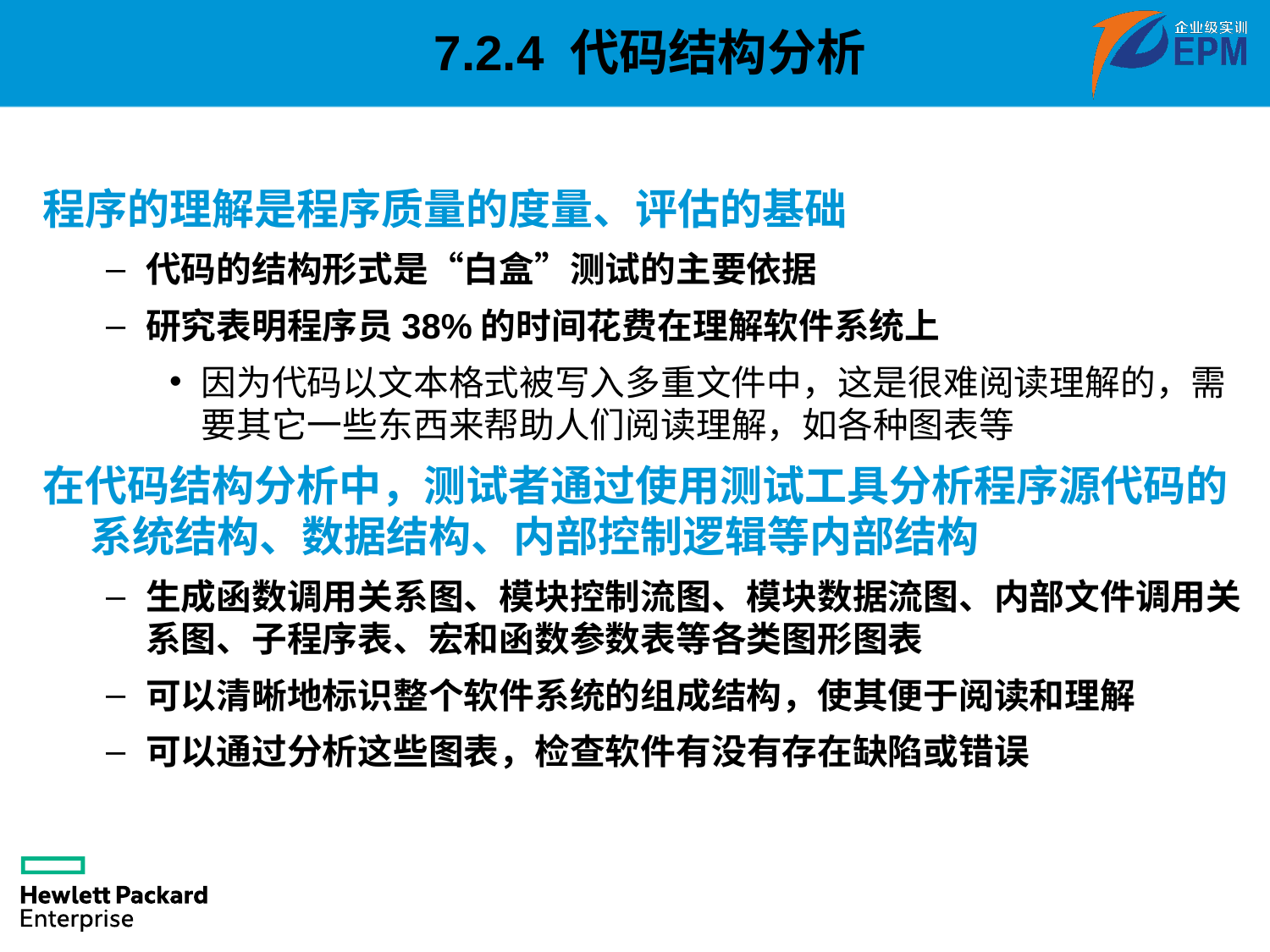

7.2.4 代码结构分析
程序的理解是程序质量的度量、评估的基础
代码的结构形式是“白盒”测试的主要依据
研究表明程序员38%的时间花费在理解软件系统上
因为代码以文本格式被写入多重文件中，这是很难阅读理解的，需要其它一些东西来帮助人们阅读理解，如各种图表等
在代码结构分析中，测试者通过使用测试工具分析程序源代码的系统结构、数据结构、内部控制逻辑等内部结构
生成函数调用关系图、模块控制流图、模块数据流图、内部文件调用关系图、子程序表、宏和函数参数表等各类图形图表
可以清晰地标识整个软件系统的组成结构，使其便于阅读和理解
可以通过分析这些图表，检查软件有没有存在缺陷或错误